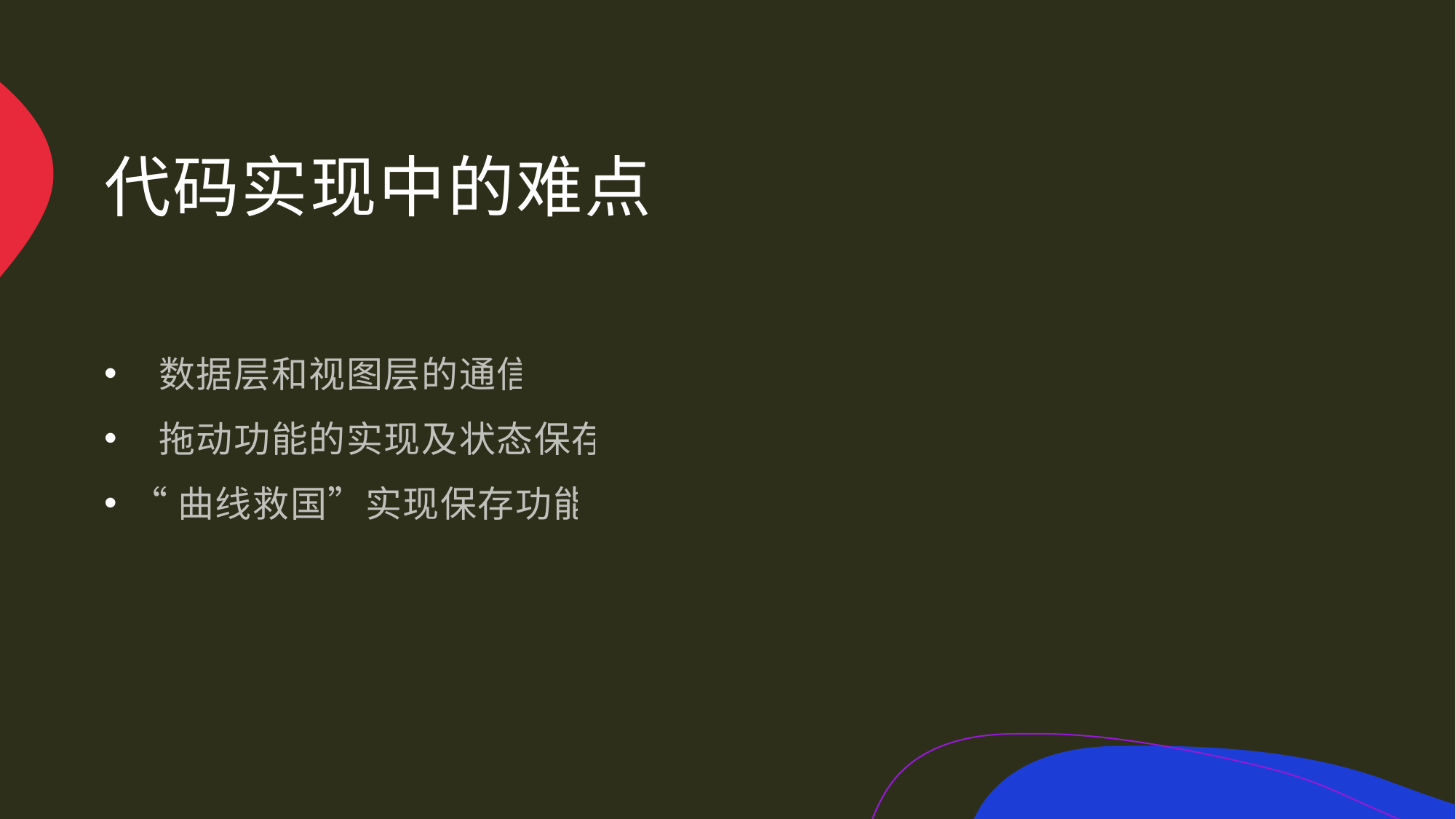

# 代码实现中的难点

  数据层和视图层的通信
  拖动功能的实现及状态保存
“曲线救国”实现保存功能